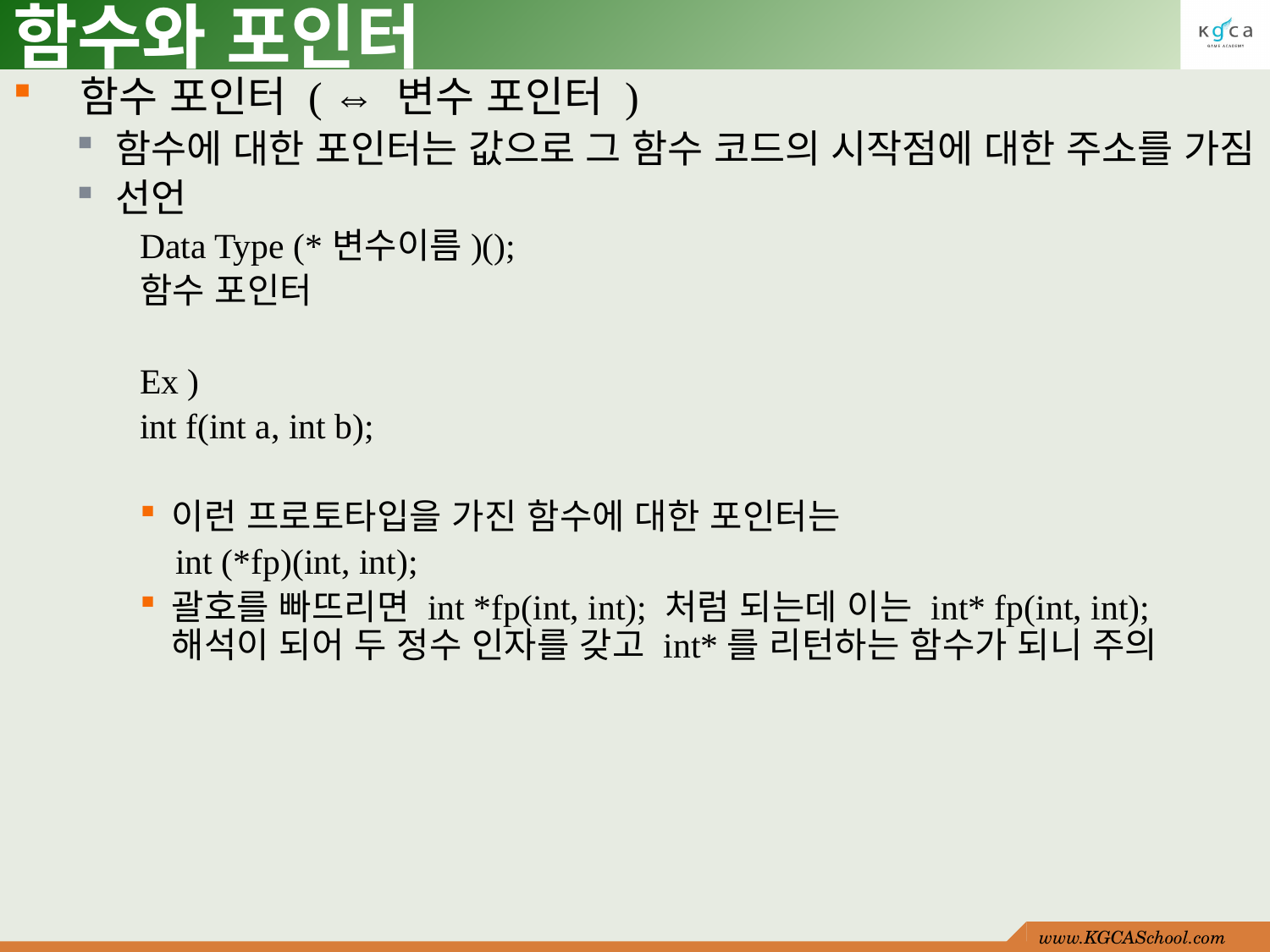

# 함수와 포인터
 함수 포인터 ( ⇔ 변수 포인터 )
함수에 대한 포인터는 값으로 그 함수 코드의 시작점에 대한 주소를 가짐
선언
Data Type (*변수이름)();
함수 포인터

Ex )
int f(int a, int b);

이런 프로토타입을 가진 함수에 대한 포인터는
    int (*fp)(int, int);
괄호를 빠뜨리면 int *fp(int, int); 처럼 되는데 이는 int* fp(int, int); 해석이 되어 두 정수 인자를 갖고 int*를 리턴하는 함수가 되니 주의